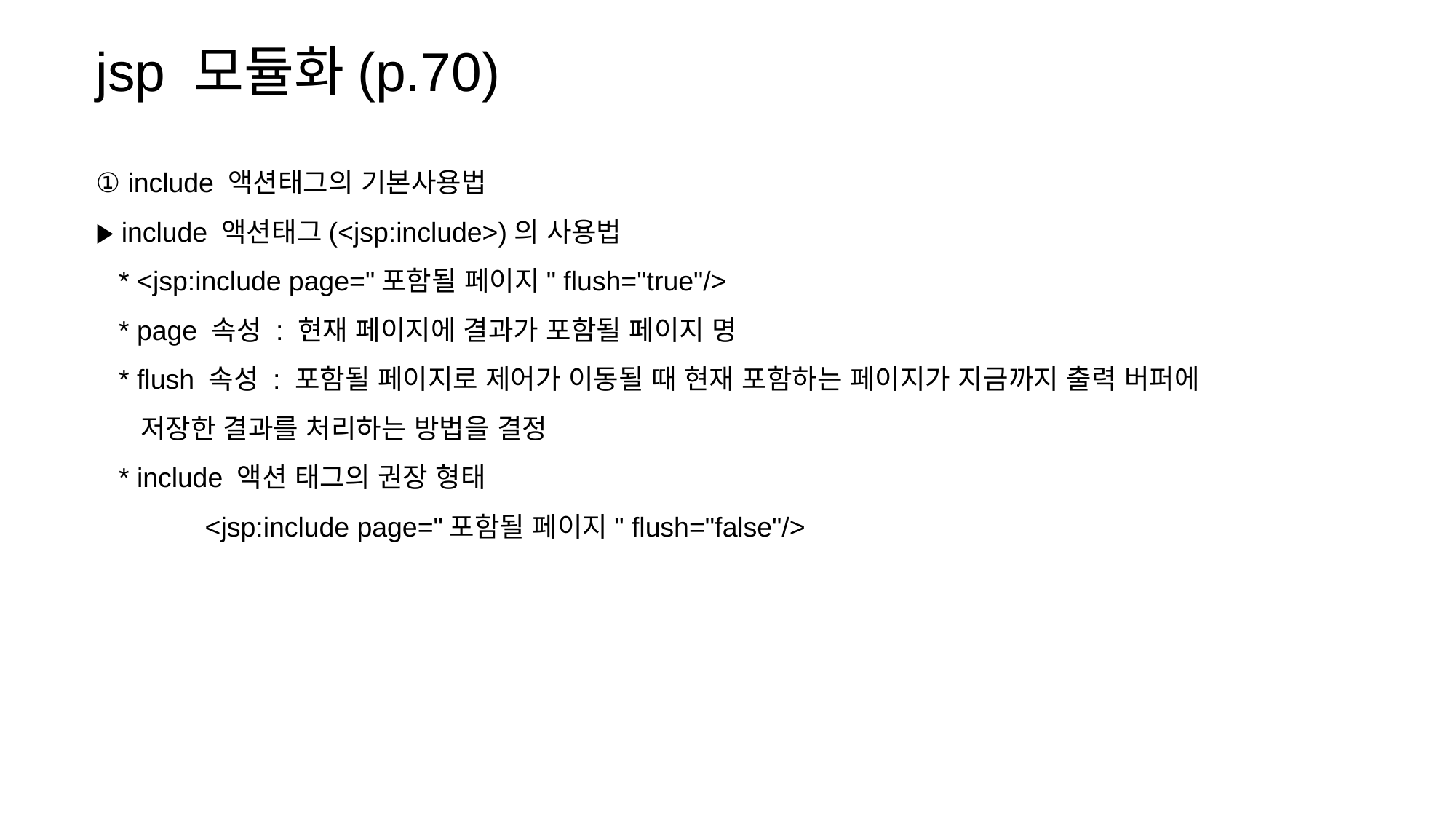

jsp 모듈화(p.70)
① include 액션태그의 기본사용법
▶ include 액션태그(<jsp:include>)의 사용법
   * <jsp:include page="포함될 페이지" flush="true"/>
   * page 속성 : 현재 페이지에 결과가 포함될 페이지 명
   * flush 속성 : 포함될 페이지로 제어가 이동될 때 현재 포함하는 페이지가 지금까지 출력 버퍼에
     저장한 결과를 처리하는 방법을 결정
   * include 액션 태그의 권장 형태
	<jsp:include page="포함될 페이지" flush="false"/>